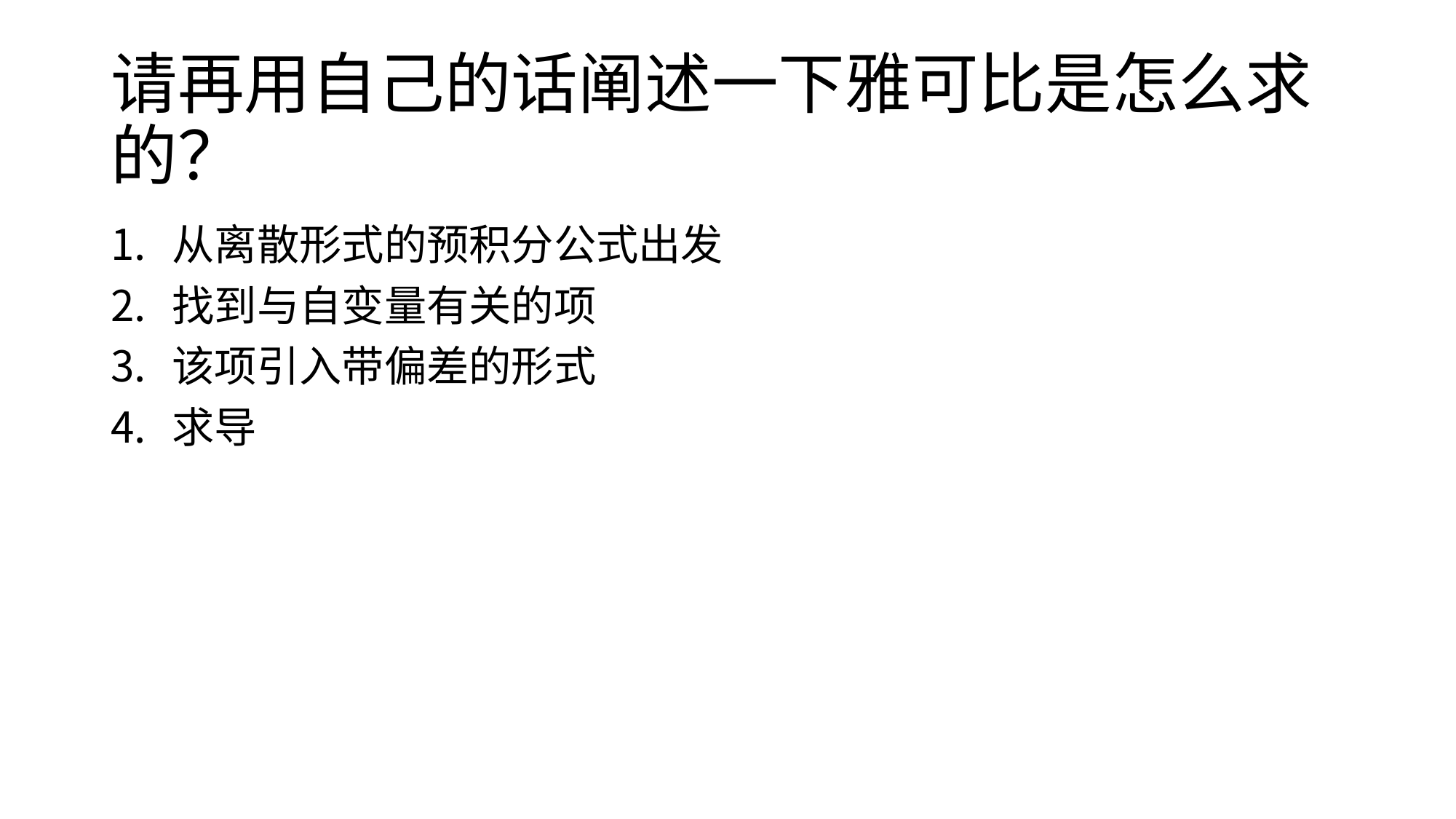

# 请再用自己的话阐述一下雅可比是怎么求的？
从离散形式的预积分公式出发
找到与自变量有关的项
该项引入带偏差的形式
求导